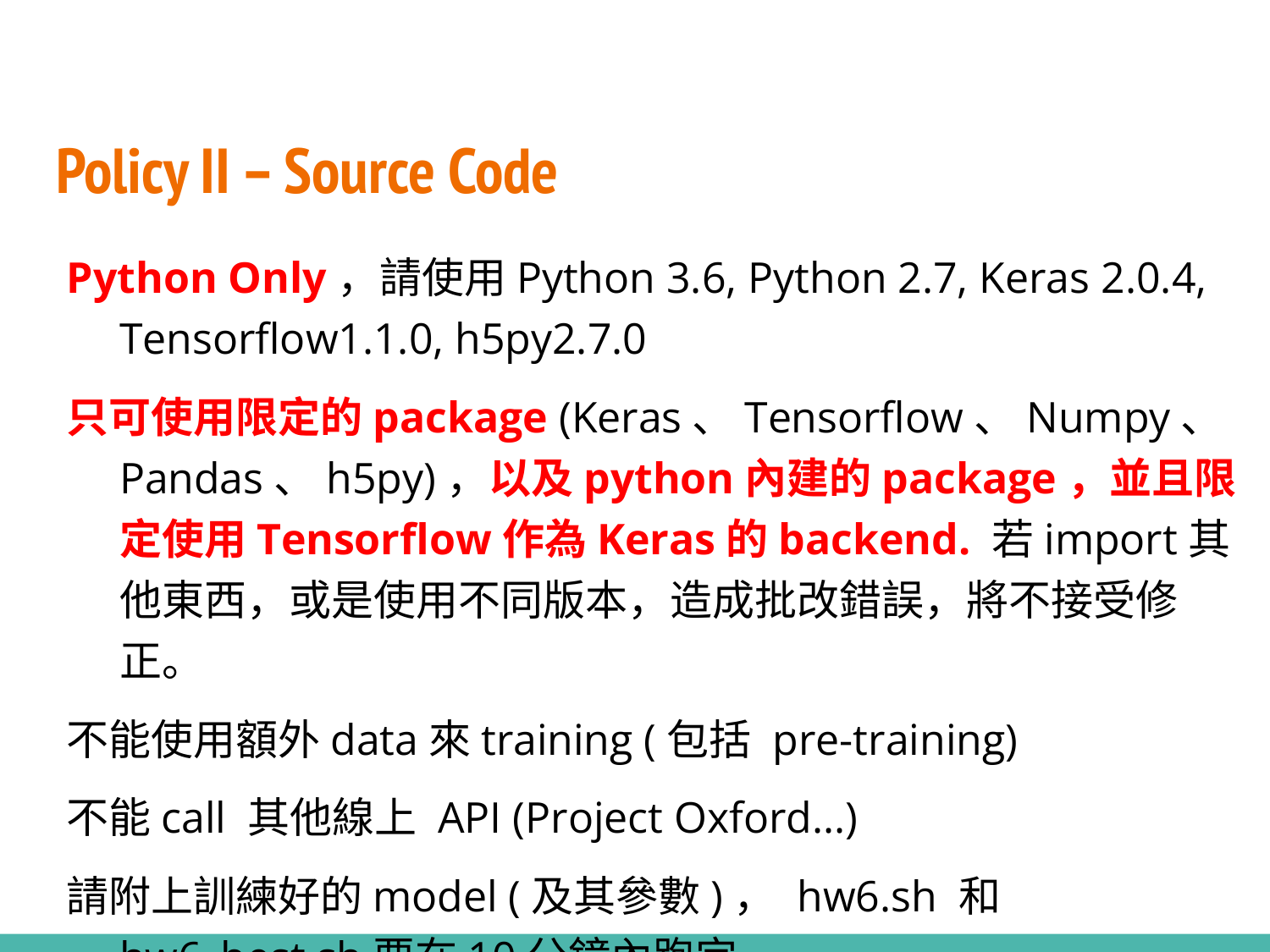

# Policy II – Source Code
Python Only，請使用Python 3.6, Python 2.7, Keras 2.0.4, Tensorflow1.1.0, h5py2.7.0
只可使用限定的package (Keras、Tensorflow、Numpy、Pandas、h5py)，以及python內建的package，並且限定使用Tensorflow作為Keras的backend. 若import其他東西，或是使用不同版本，造成批改錯誤，將不接受修正。
不能使用額外data來training (包括 pre-training)
不能call 其他線上 API (Project Oxford...)
請附上訓練好的model (及其參數)， hw6.sh 和 hw6_best.sh要在10分鐘內跑完